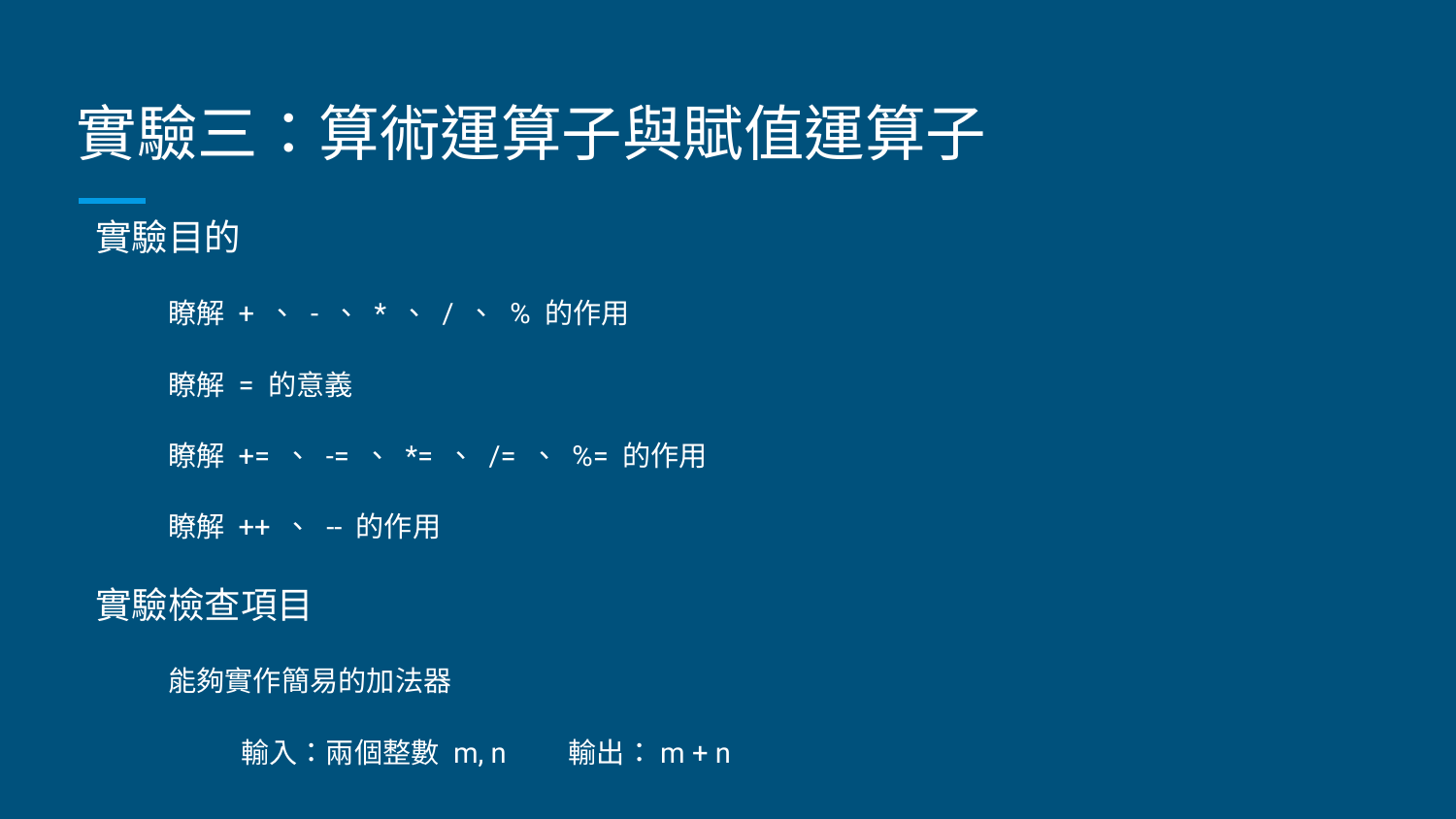

# 實驗三：算術運算子與賦值運算子
實驗目的
瞭解 + 、 - 、 * 、 / 、 % 的作用
瞭解 = 的意義
瞭解 += 、 -= 、 *= 、 /= 、 %= 的作用
瞭解 ++ 、 -- 的作用
實驗檢查項目
能夠實作簡易的加法器
輸入：兩個整數 m, n	輸出：m + n